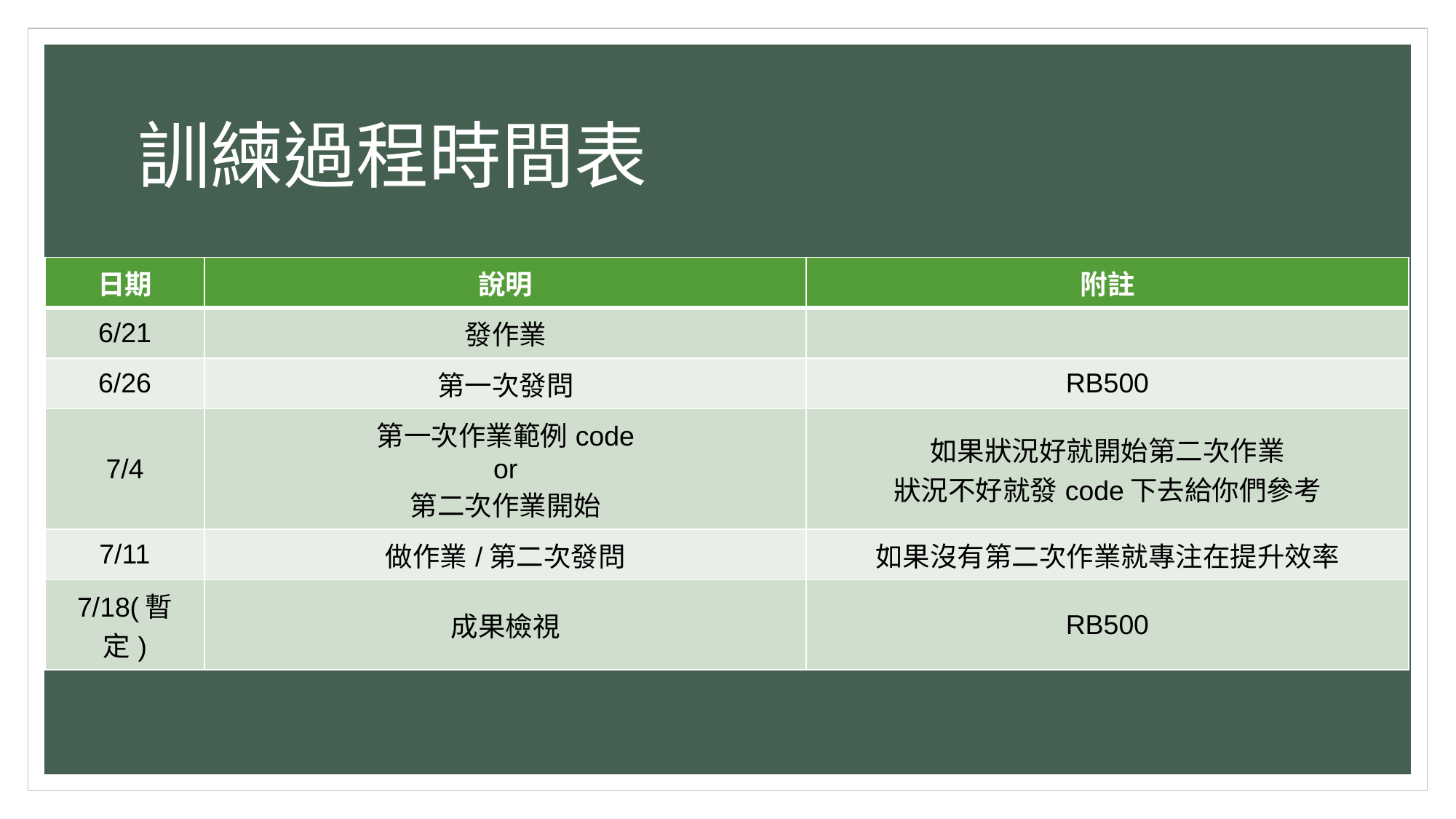

# 訓練過程時間表
| 日期 | 說明 | 附註 |
| --- | --- | --- |
| 6/21 | 發作業 |  |
| 6/26 | 第一次發問 | RB500 |
| 7/4 | 第一次作業範例code or 第二次作業開始 | 如果狀況好就開始第二次作業 狀況不好就發code下去給你們參考 |
| 7/11 | 做作業/第二次發問 | 如果沒有第二次作業就專注在提升效率 |
| 7/18(暫定) | 成果檢視 | RB500 |